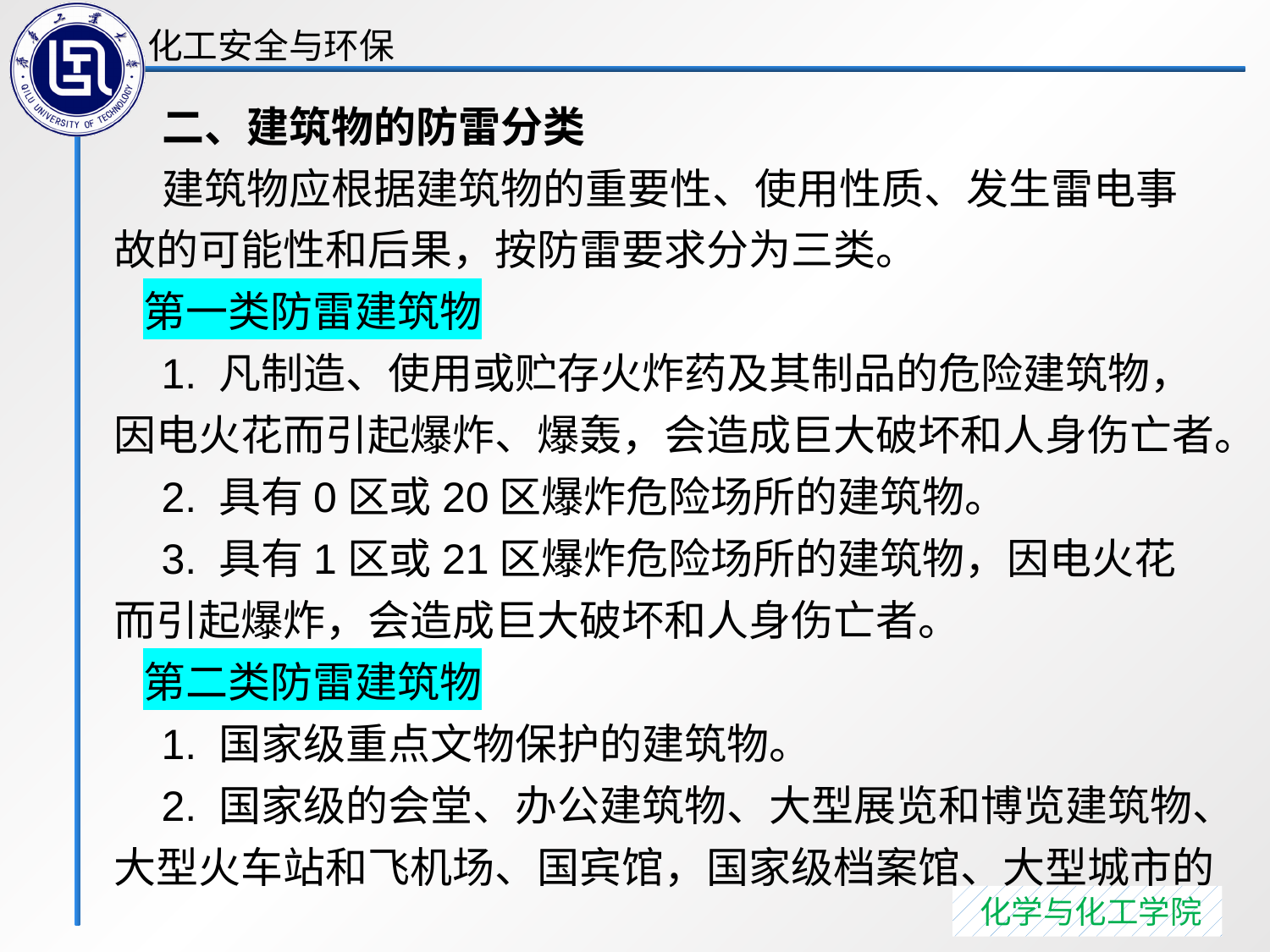

二、建筑物的防雷分类
    建筑物应根据建筑物的重要性、使用性质、发生雷电事故的可能性和后果，按防雷要求分为三类。
  第一类防雷建筑物
    1. 凡制造、使用或贮存火炸药及其制品的危险建筑物，因电火花而引起爆炸、爆轰，会造成巨大破坏和人身伤亡者。
    2. 具有0区或20区爆炸危险场所的建筑物。
    3. 具有1区或21区爆炸危险场所的建筑物，因电火花而引起爆炸，会造成巨大破坏和人身伤亡者。
  第二类防雷建筑物
    1. 国家级重点文物保护的建筑物。
    2. 国家级的会堂、办公建筑物、大型展览和博览建筑物、大型火车站和飞机场、国宾馆，国家级档案馆、大型城市的